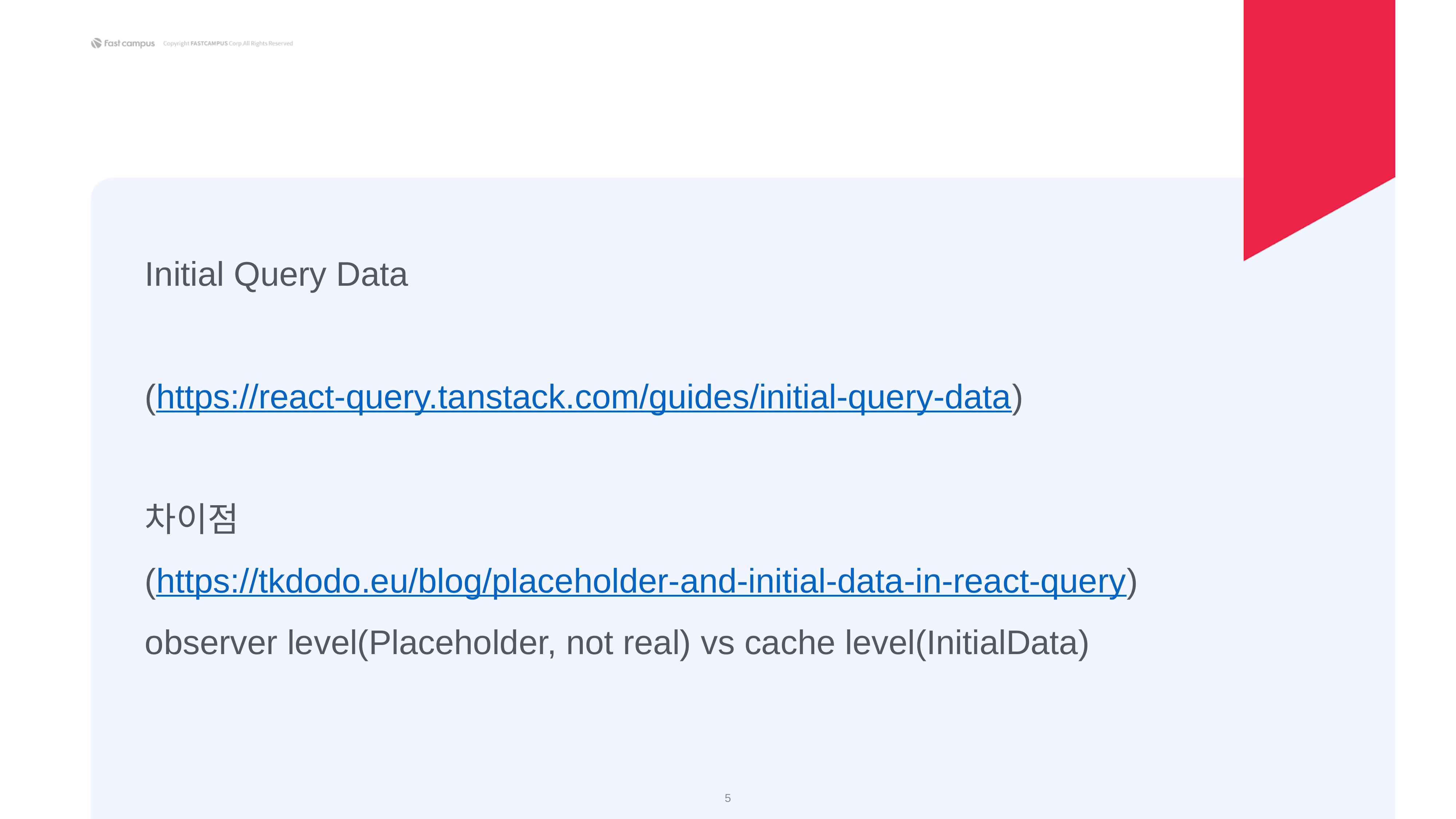

Initial Query Data

(https://react-query.tanstack.com/guides/initial-query-data)

차이점
(https://tkdodo.eu/blog/placeholder-and-initial-data-in-react-query)
observer level(Placeholder, not real) vs cache level(InitialData)
5